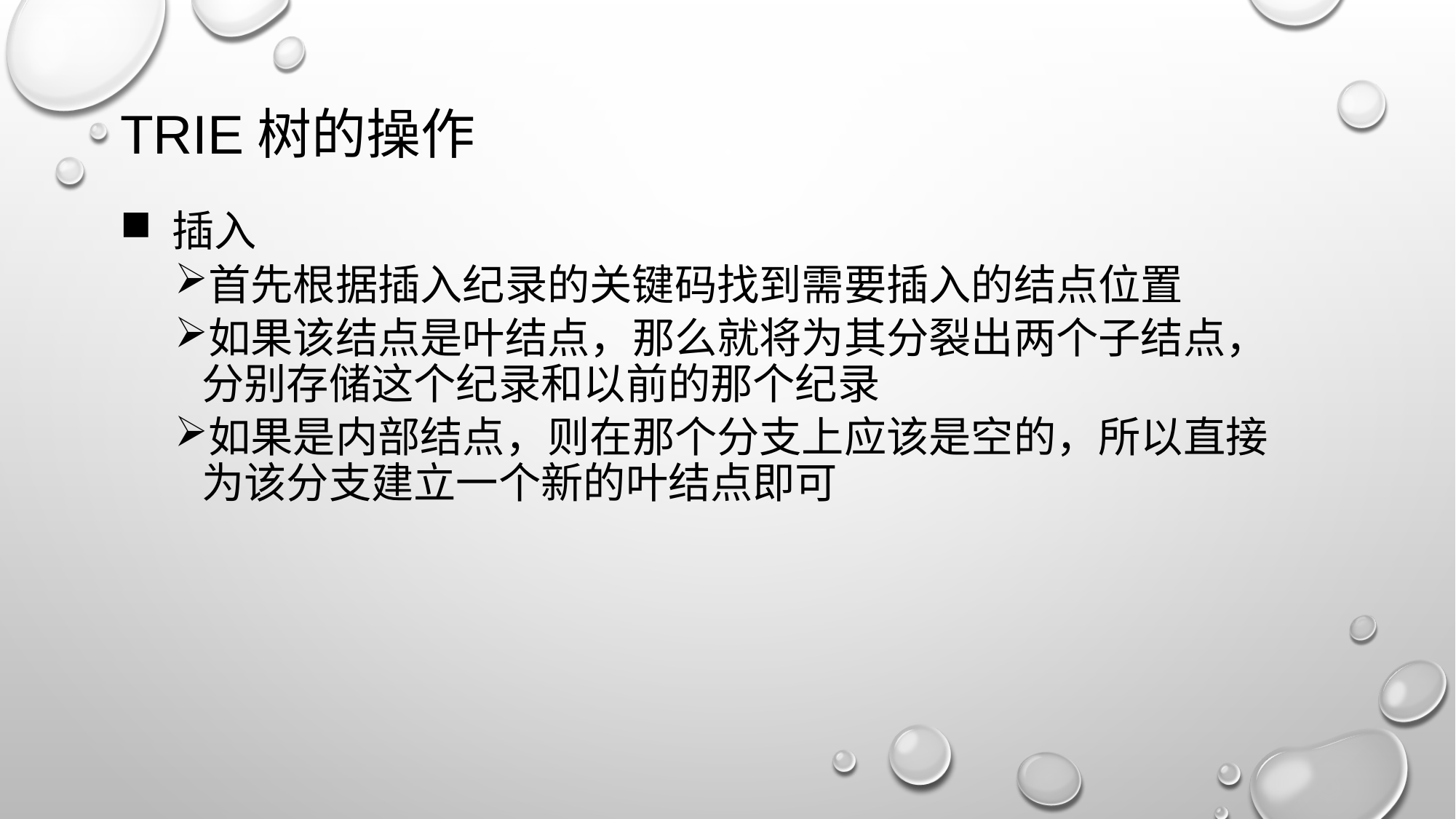

# Trie树的操作
 插入
首先根据插入纪录的关键码找到需要插入的结点位置
如果该结点是叶结点，那么就将为其分裂出两个子结点，分别存储这个纪录和以前的那个纪录
如果是内部结点，则在那个分支上应该是空的，所以直接为该分支建立一个新的叶结点即可